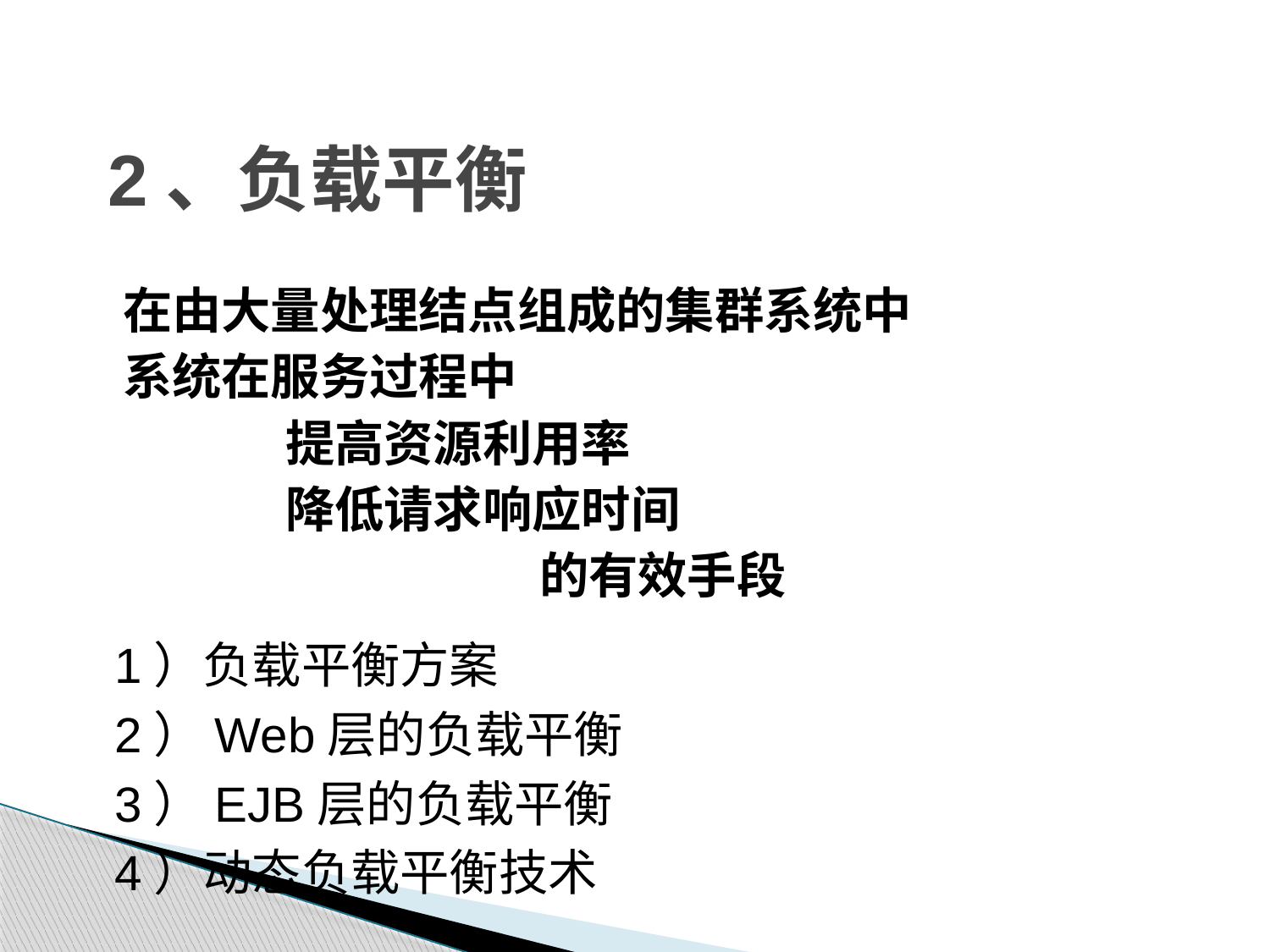

# 2、负载平衡
在由大量处理结点组成的集群系统中
系统在服务过程中
		提高资源利用率
		降低请求响应时间
				的有效手段
1）负载平衡方案
2）Web层的负载平衡
3）EJB层的负载平衡
4）动态负载平衡技术